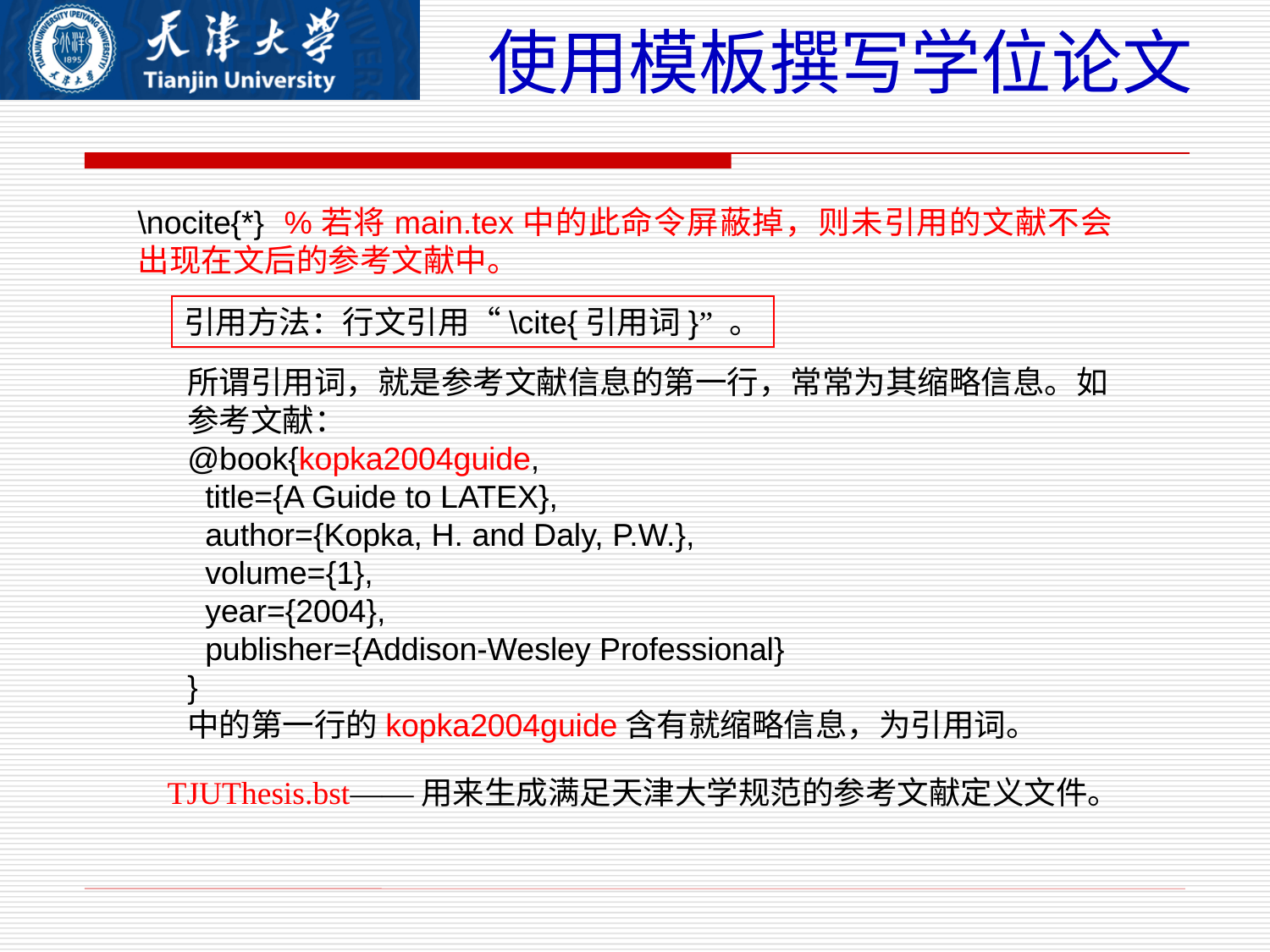

# 使用模板撰写学位论文
\nocite{*}  %若将main.tex中的此命令屏蔽掉，则未引用的文献不会出现在文后的参考文献中。
引用方法：行文引用“\cite{引用词}” 。
所谓引用词，就是参考文献信息的第一行，常常为其缩略信息。如参考文献：
@book{kopka2004guide,
  title={A Guide to LATEX},
  author={Kopka, H. and Daly, P.W.},
  volume={1},
  year={2004},
  publisher={Addison-Wesley Professional}
}
中的第一行的kopka2004guide含有就缩略信息，为引用词。
TJUThesis.bst——用来生成满足天津大学规范的参考文献定义文件。